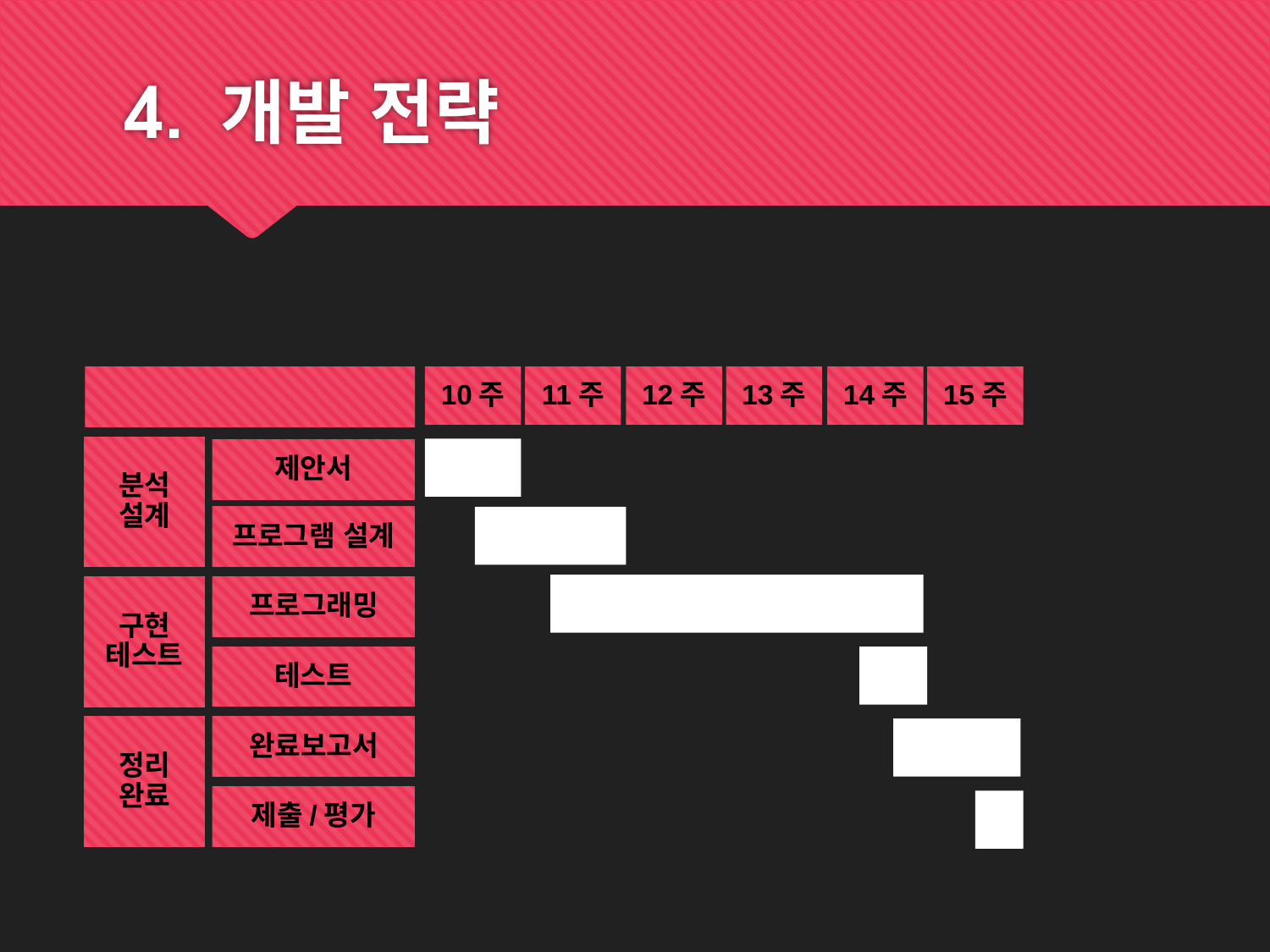

# 4. 개발 전략

10주
11주
12주
13주
14주
15주
분석
설계

제안서
프로그램 설계

구현
테스트
프로그래밍
테스트

정리
완료
완료보고서

제출/평가